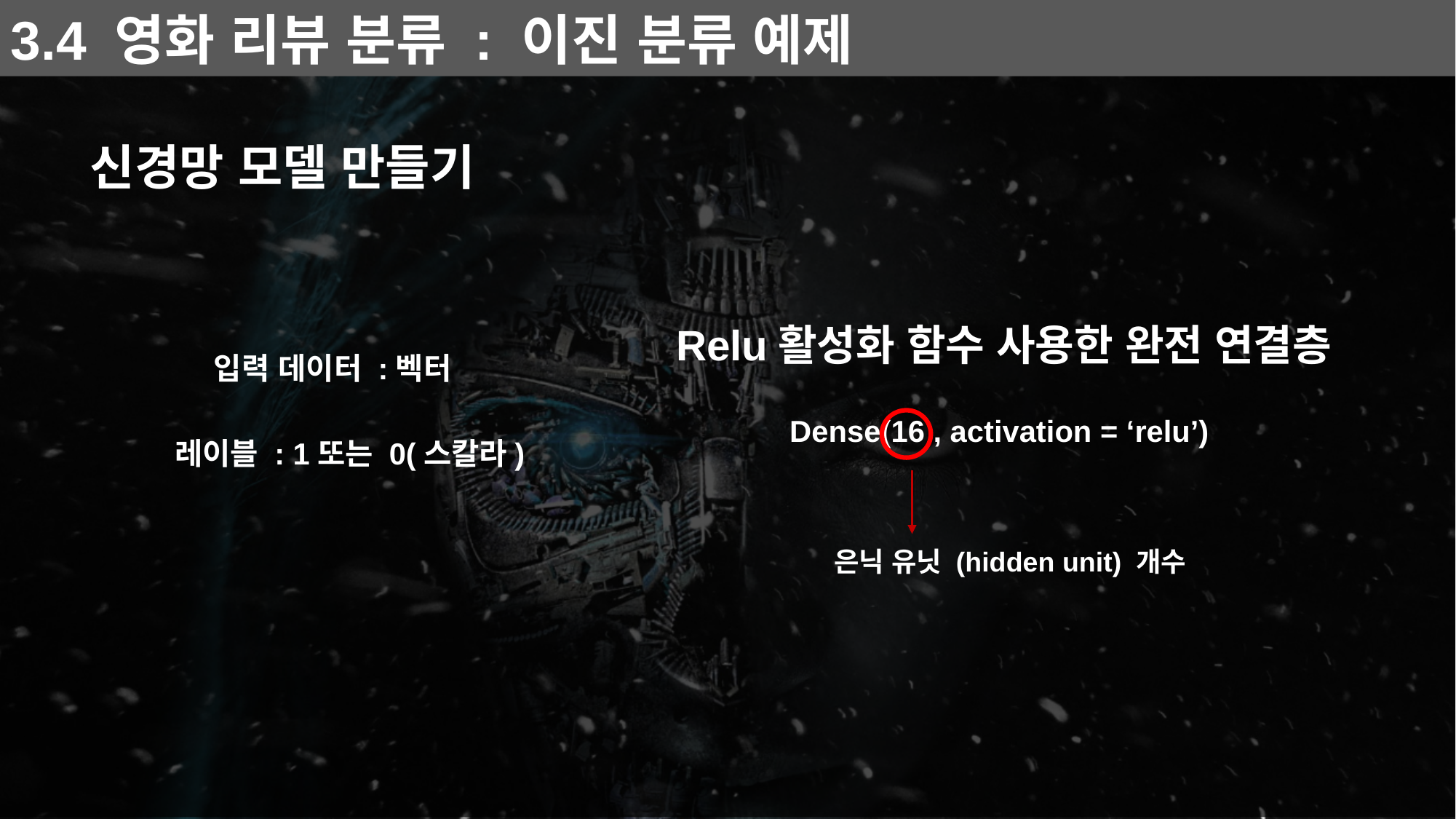

3.4 영화 리뷰 분류 : 이진 분류 예제

신경망 모델 만들기
Relu활성화 함수 사용한 완전 연결층
입력 데이터 :벡터
Dense(16 , activation = ‘relu’)

레이블 : 1또는 0(스칼라)
은닉 유닛 (hidden unit) 개수